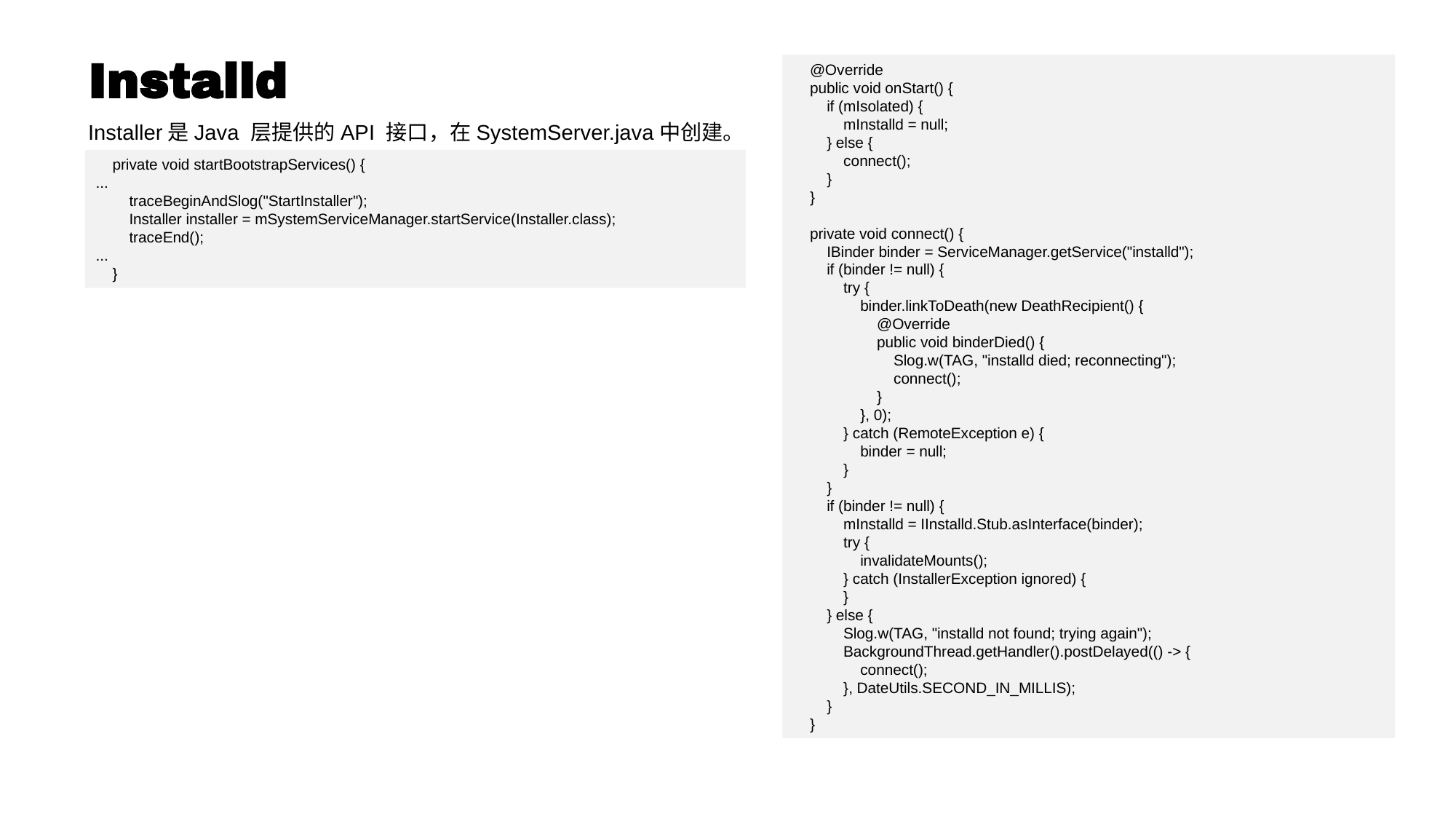

# Installd
    @Override
    public void onStart() {
        if (mIsolated) {
            mInstalld = null;
        } else {
            connect();
        }
    }

    private void connect() {
        IBinder binder = ServiceManager.getService("installd");
        if (binder != null) {
            try {
                binder.linkToDeath(new DeathRecipient() {
                    @Override
                    public void binderDied() {
                        Slog.w(TAG, "installd died; reconnecting");
                        connect();
                    }
                }, 0);
            } catch (RemoteException e) {
                binder = null;
            }
        }
        if (binder != null) {
            mInstalld = IInstalld.Stub.asInterface(binder);
            try {
                invalidateMounts();
            } catch (InstallerException ignored) {
            }
        } else {
            Slog.w(TAG, "installd not found; trying again");
            BackgroundThread.getHandler().postDelayed(() -> {
                connect();
            }, DateUtils.SECOND_IN_MILLIS);
        }
    }
Installer是Java 层提供的API 接口，在SystemServer.java中创建。
    private void startBootstrapServices() {
...
        traceBeginAndSlog("StartInstaller");
        Installer installer = mSystemServiceManager.startService(Installer.class);
        traceEnd();
...
    }